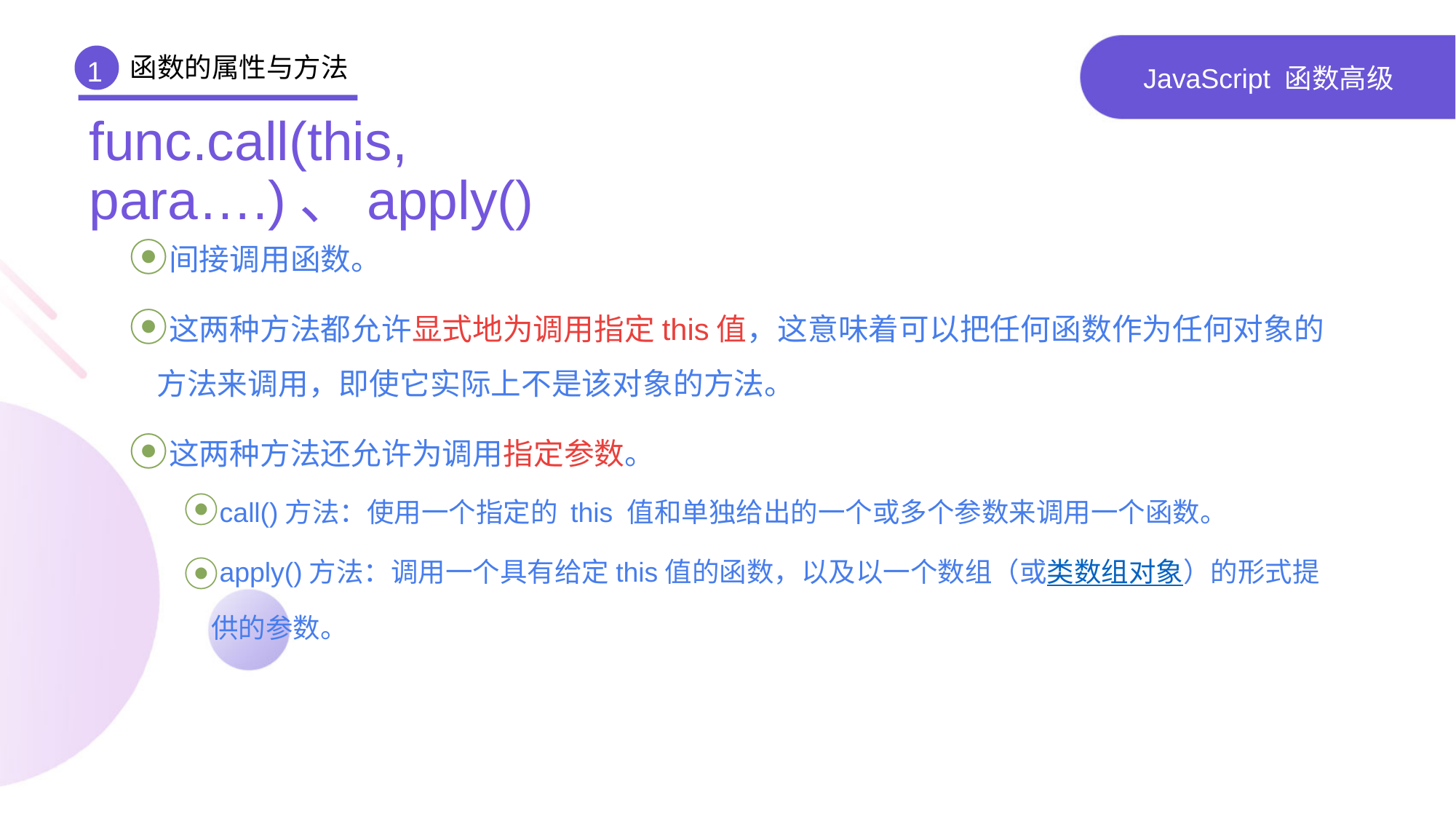

函数的属性与方法
1
# JavaScript 函数高级
func.call(this, para….)、apply()
间接调用函数。
这两种方法都允许显式地为调用指定this值，这意味着可以把任何函数作为任何对象的方法来调用，即使它实际上不是该对象的方法。
这两种方法还允许为调用指定参数。
call()方法：使用一个指定的 this 值和单独给出的一个或多个参数来调用一个函数。
apply()方法：调用一个具有给定this值的函数，以及以一个数组（或类数组对象）的形式提供的参数。